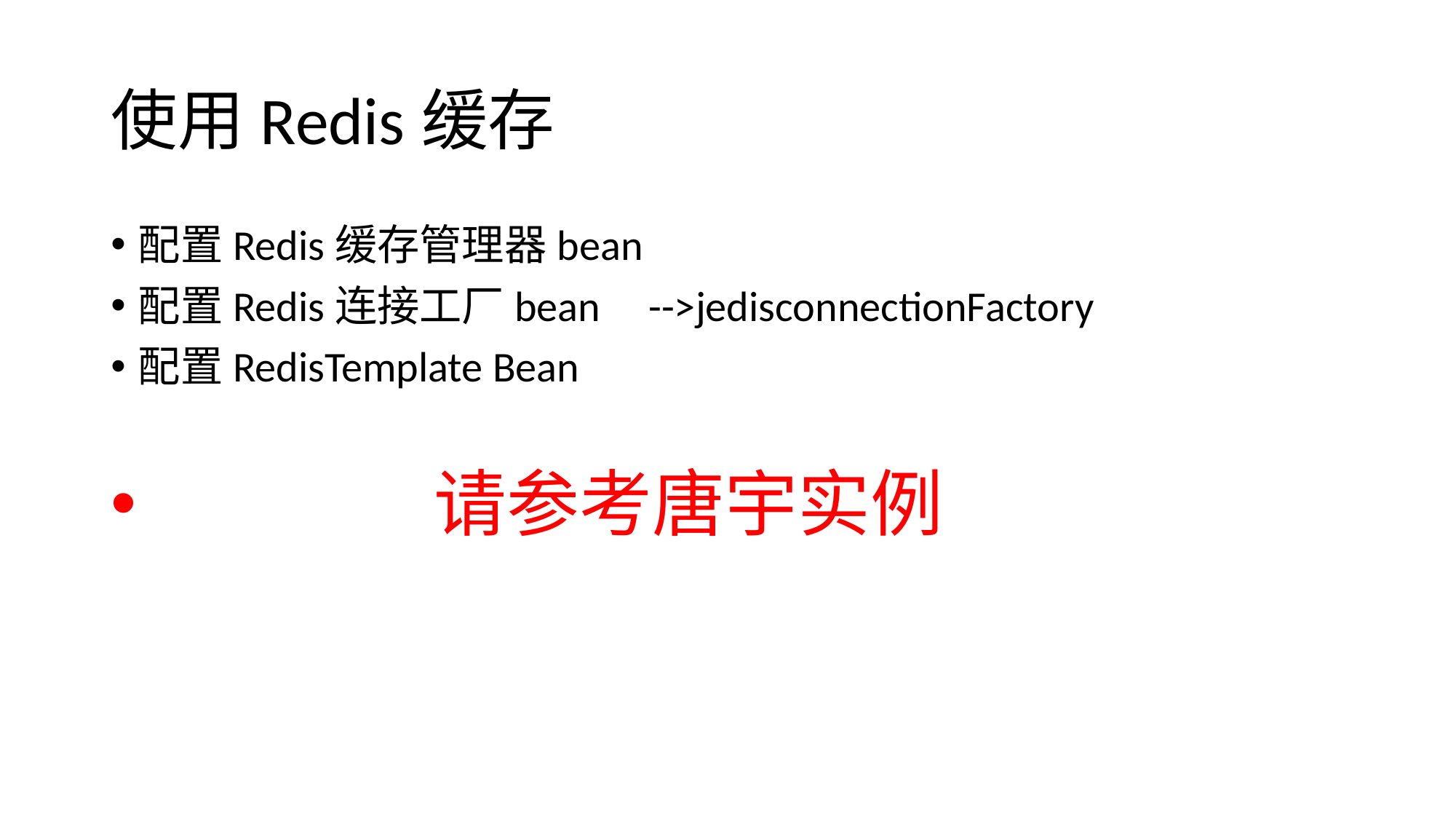

# 使用Redis缓存
配置Redis缓存管理器bean
配置Redis连接工厂bean     -->jedisconnectionFactory
配置RedisTemplate Bean

                 请参考唐宇实例